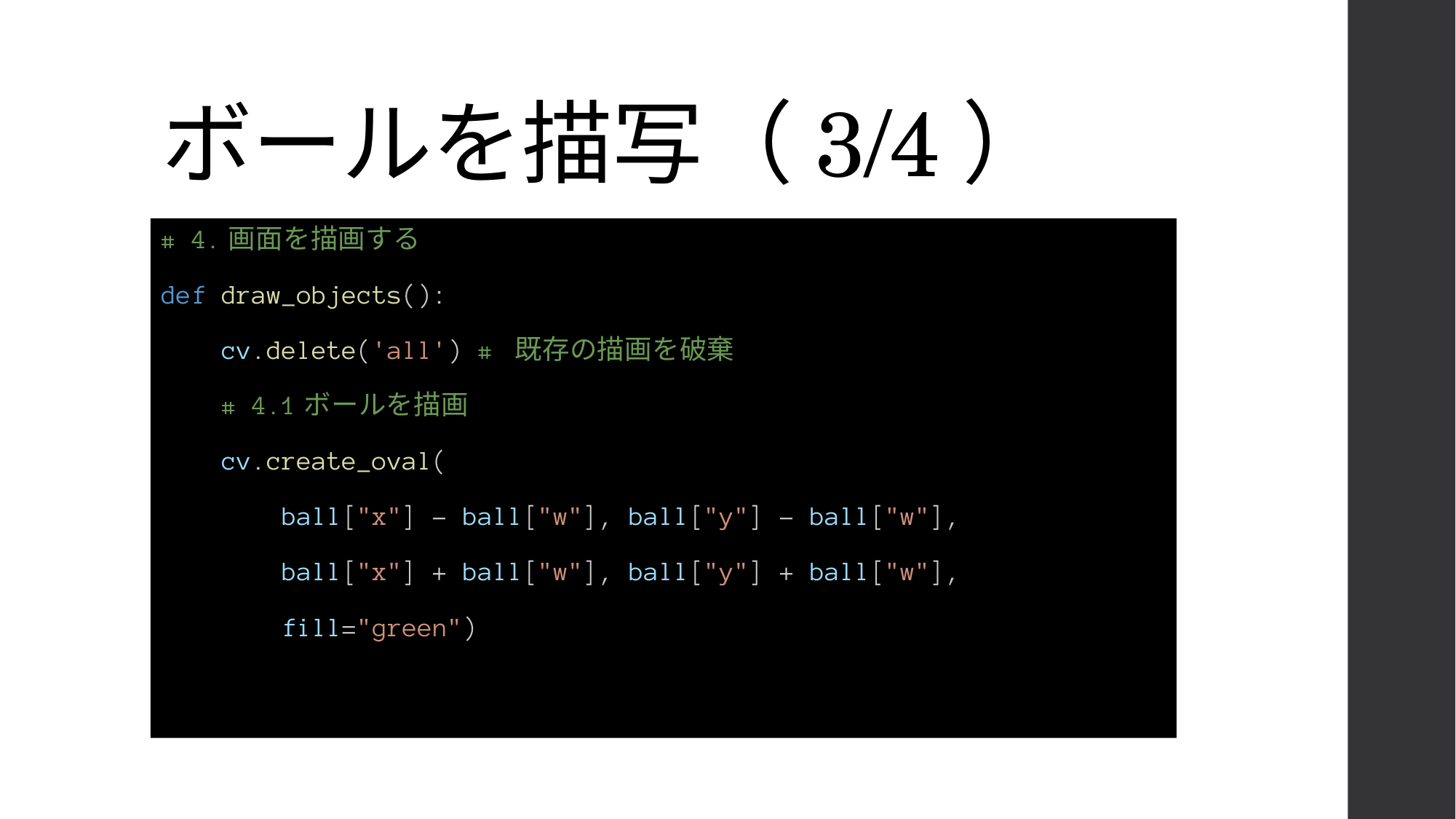

# ボールを描写（3/4）
# 4.画面を描画する
def draw_objects():
    cv.delete('all') # 既存の描画を破棄
    # 4.1ボールを描画
    cv.create_oval(
        ball["x"] - ball["w"], ball["y"] - ball["w"],
        ball["x"] + ball["w"], ball["y"] + ball["w"],
        fill="green")